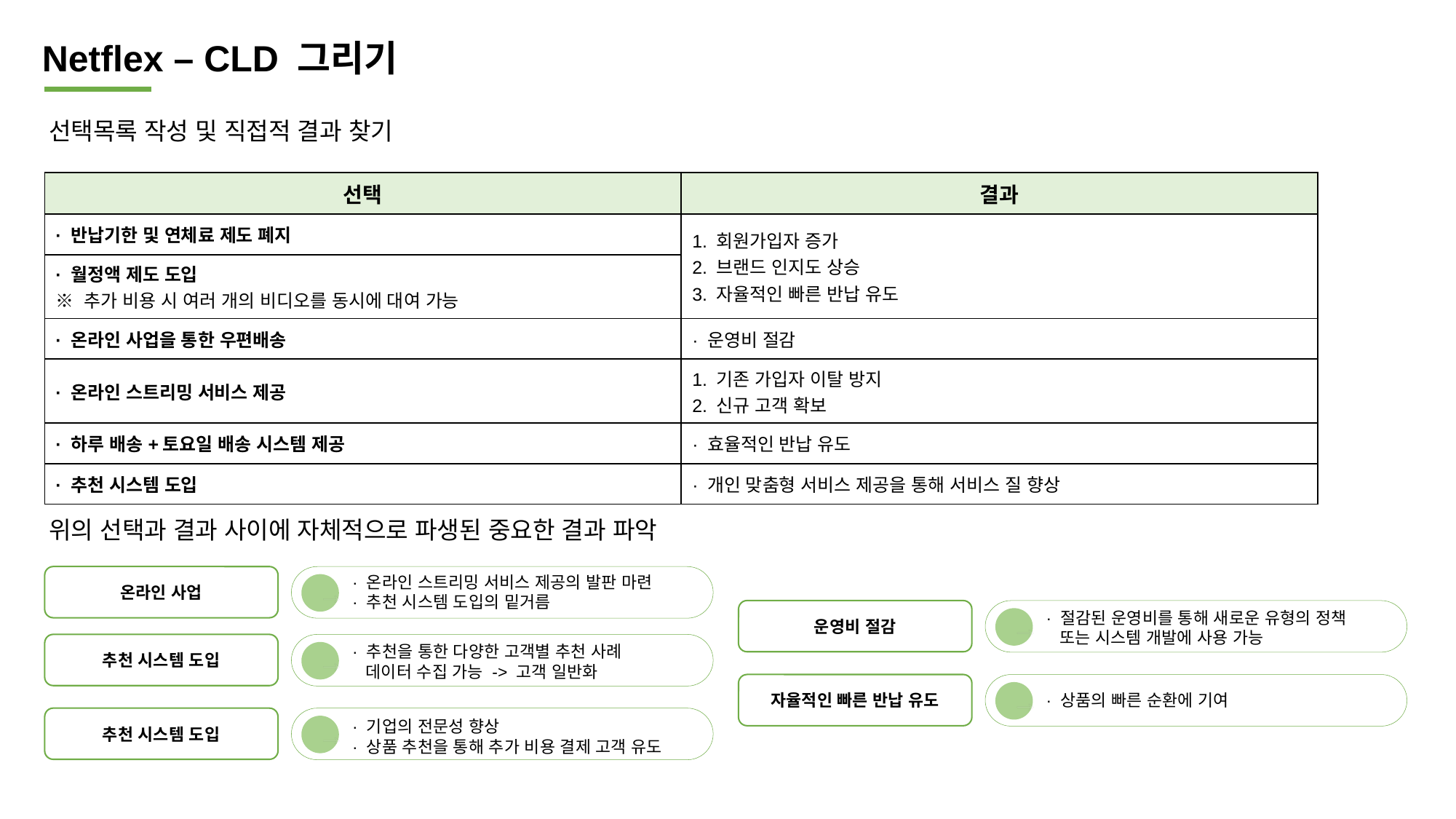

Netflex – CLD 그리기
선택목록 작성 및 직접적 결과 찾기
| 선택 | 결과 |
| --- | --- |
| · 반납기한 및 연체료 제도 폐지 | 1. 회원가입자 증가 2. 브랜드 인지도 상승 3. 자율적인 빠른 반납 유도 |
| · 월정액 제도 도입 ※ 추가 비용 시 여러 개의 비디오를 동시에 대여 가능 |  |
| · 온라인 사업을 통한 우편배송 | · 운영비 절감 |
| · 온라인 스트리밍 서비스 제공 | 1. 기존 가입자 이탈 방지 2. 신규 고객 확보 |
| · 하루 배송+토요일 배송 시스템 제공 | · 효율적인 반납 유도 |
| · 추천 시스템 도입 | · 개인 맞춤형 서비스 제공을 통해 서비스 질 향상 |
위의 선택과 결과 사이에 자체적으로 파생된 중요한 결과 파악
온라인 사업

· 온라인 스트리밍 서비스 제공의 발판 마련
· 추천 시스템 도입의 밑거름
→
운영비 절감

· 절감된 운영비를 통해 새로운 유형의 정책
  또는 시스템 개발에 사용 가능
→
추천 시스템 도입

· 추천을 통한 다양한 고객별 추천 사례
  데이터 수집 가능 -> 고객 일반화
→
자율적인 빠른 반납 유도

→
· 상품의 빠른 순환에 기여
추천 시스템 도입

· 기업의 전문성 향상
· 상품 추천을 통해 추가 비용 결제 고객 유도
→